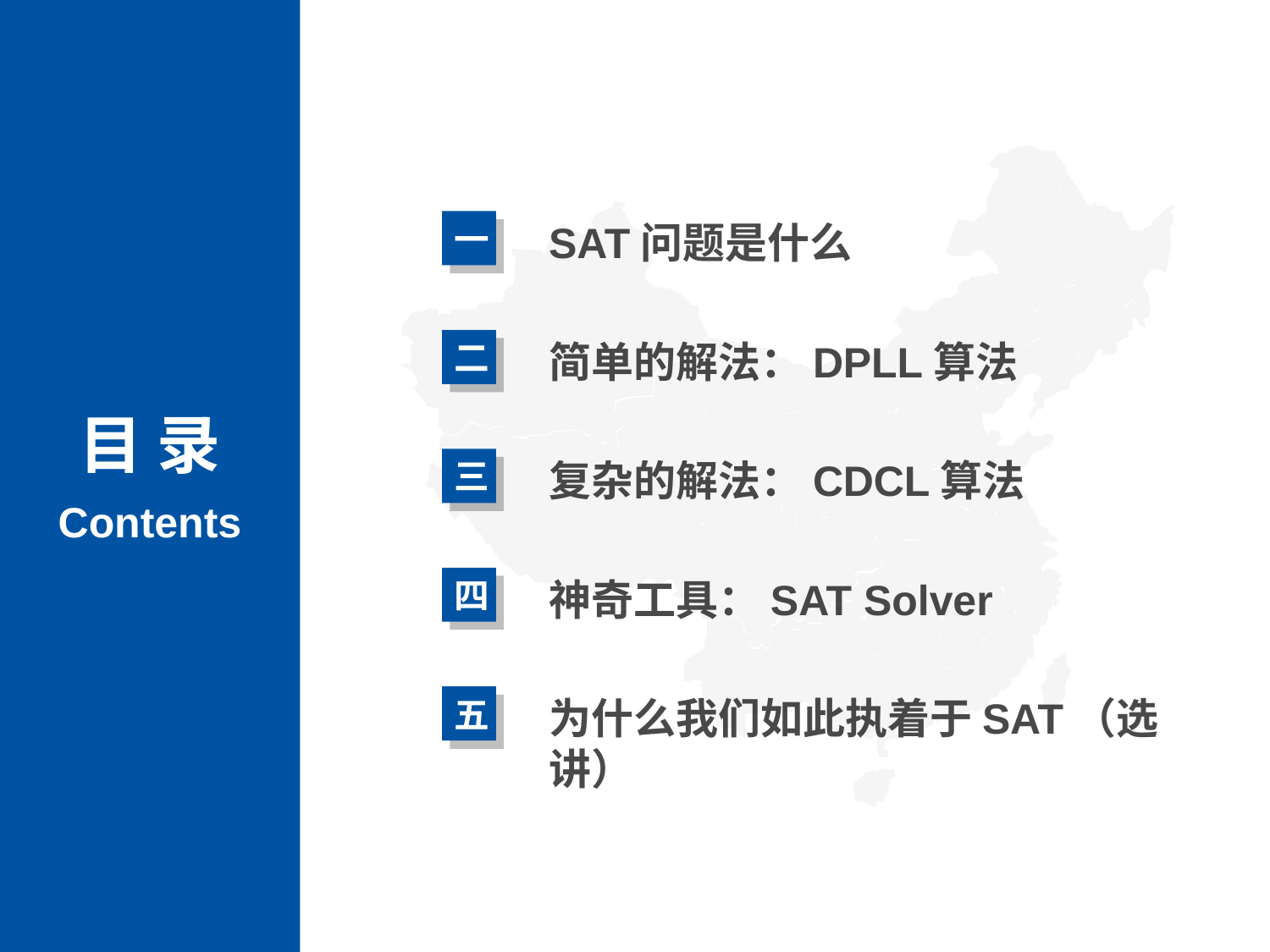

SAT问题是什么
一

简单的解法：DPLL算法
二

目 录
Contents
复杂的解法：CDCL算法
三

神奇工具：SAT Solver
四

为什么我们如此执着于SAT（选讲）
五